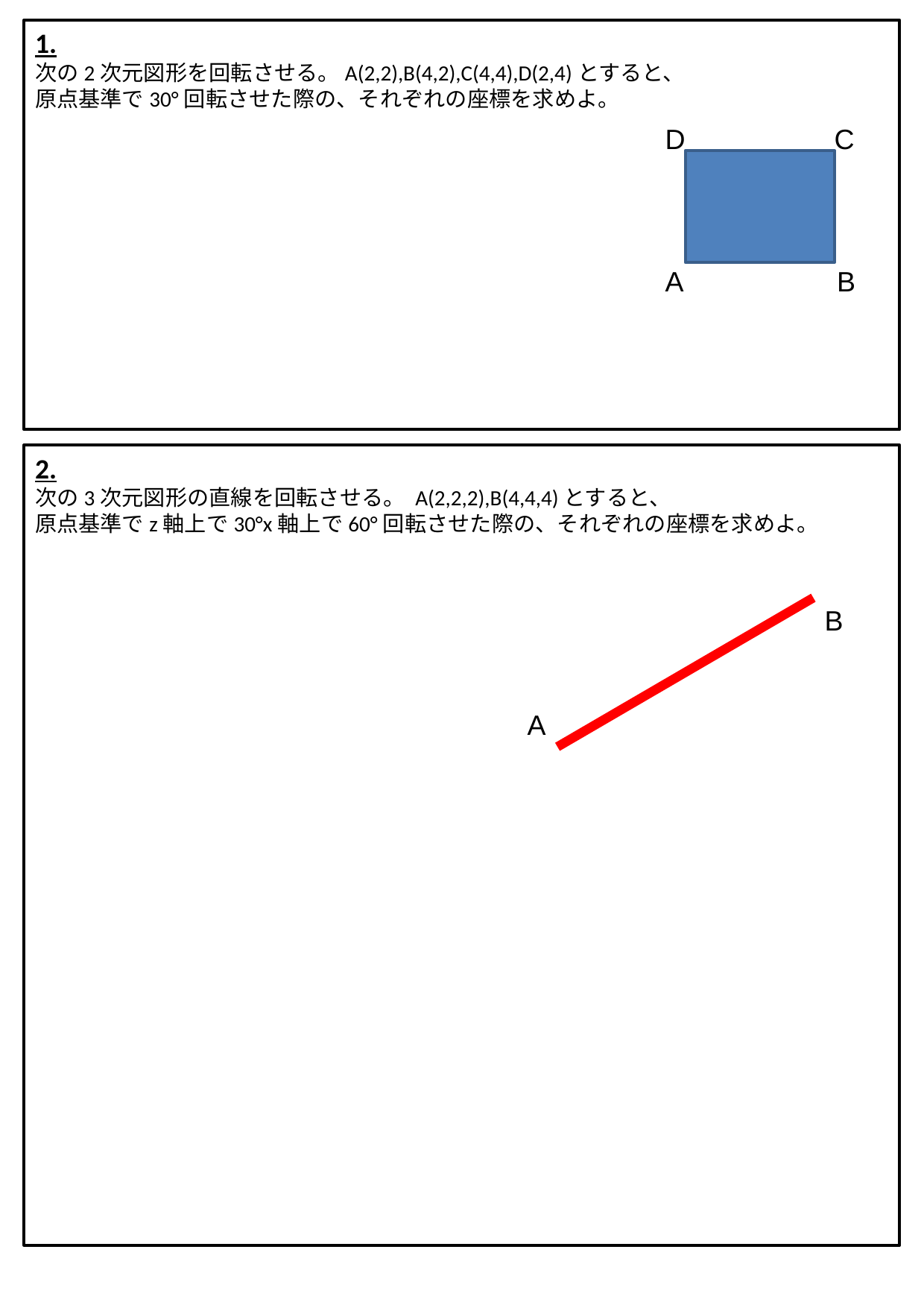

1.
次の2次元図形を回転させる。A(2,2),B(4,2),C(4,4),D(2,4)とすると、
原点基準で30°回転させた際の、それぞれの座標を求めよ。

D
C

A
B
2.
次の3次元図形の直線を回転させる。 A(2,2,2),B(4,4,4)とすると、
原点基準でz軸上で30°x軸上で60°回転させた際の、それぞれの座標を求めよ。

B
A